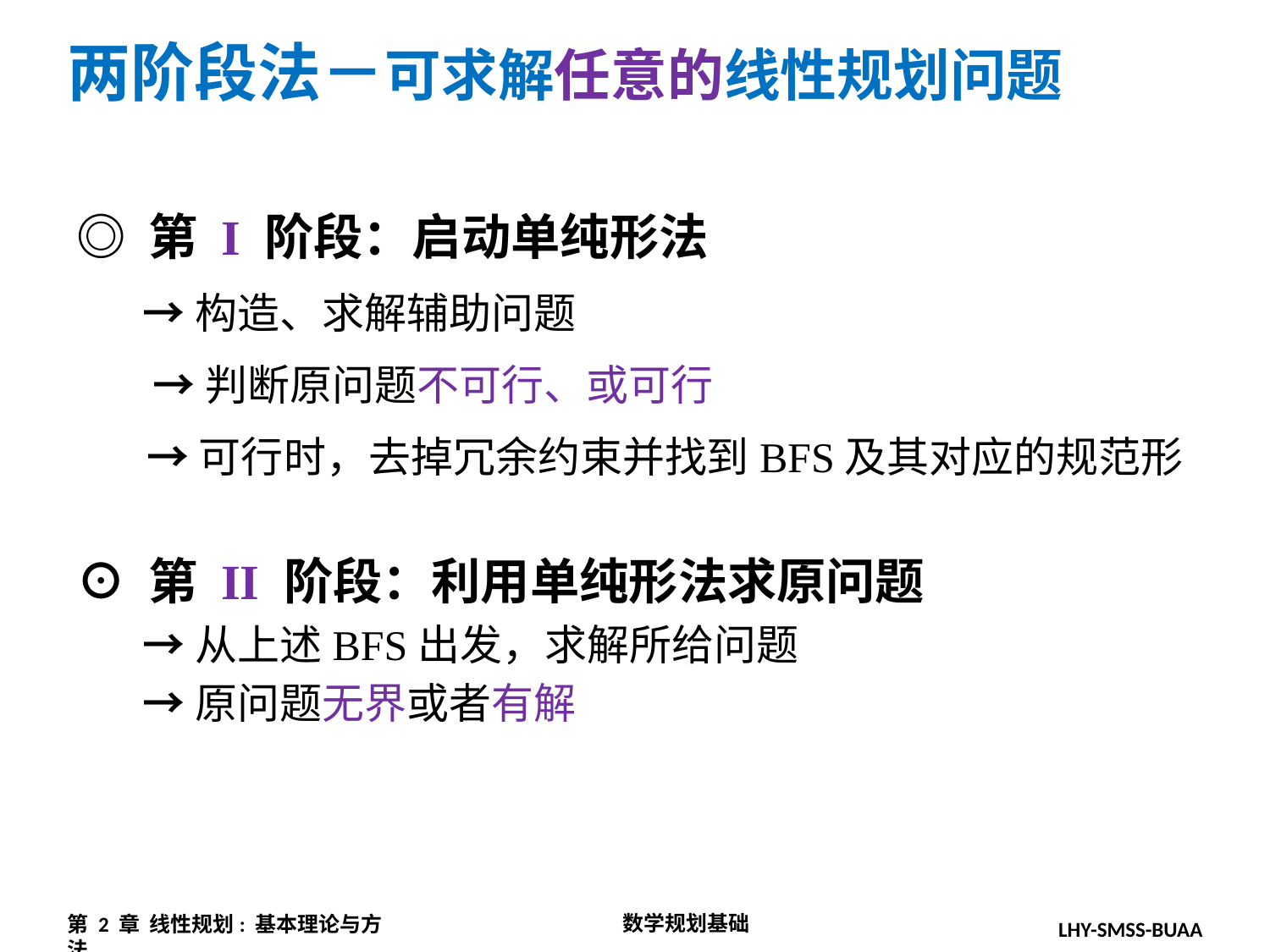

两阶段法－可求解任意的线性规划问题
◎ 第 I 阶段：启动单纯形法
       →构造、求解辅助问题
        →判断原问题不可行、或可行
　   → 可行时，去掉冗余约束并找到BFS及其对应的规范形

⊙ 第 II 阶段：利用单纯形法求原问题
       →从上述BFS出发，求解所给问题
       →原问题无界或者有解